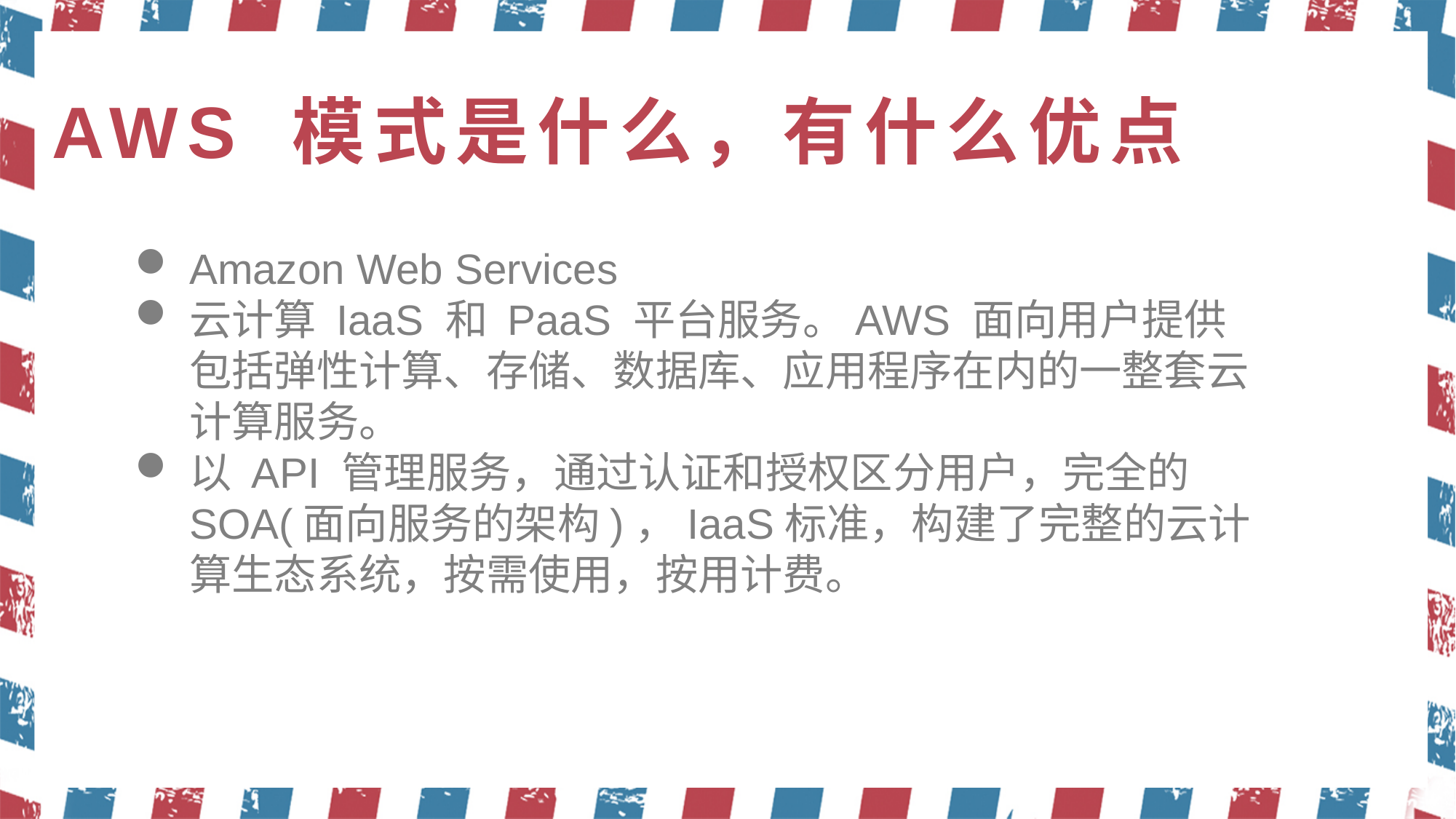

AWS 模式是什么，有什么优点
Amazon Web Services
云计算 IaaS 和 PaaS 平台服务。AWS 面向用户提供包括弹性计算、存储、数据库、应用程序在内的一整套云计算服务。
以 API 管理服务，通过认证和授权区分用户，完全的 SOA(面向服务的架构)，IaaS标准，构建了完整的云计算生态系统，按需使用，按用计费。